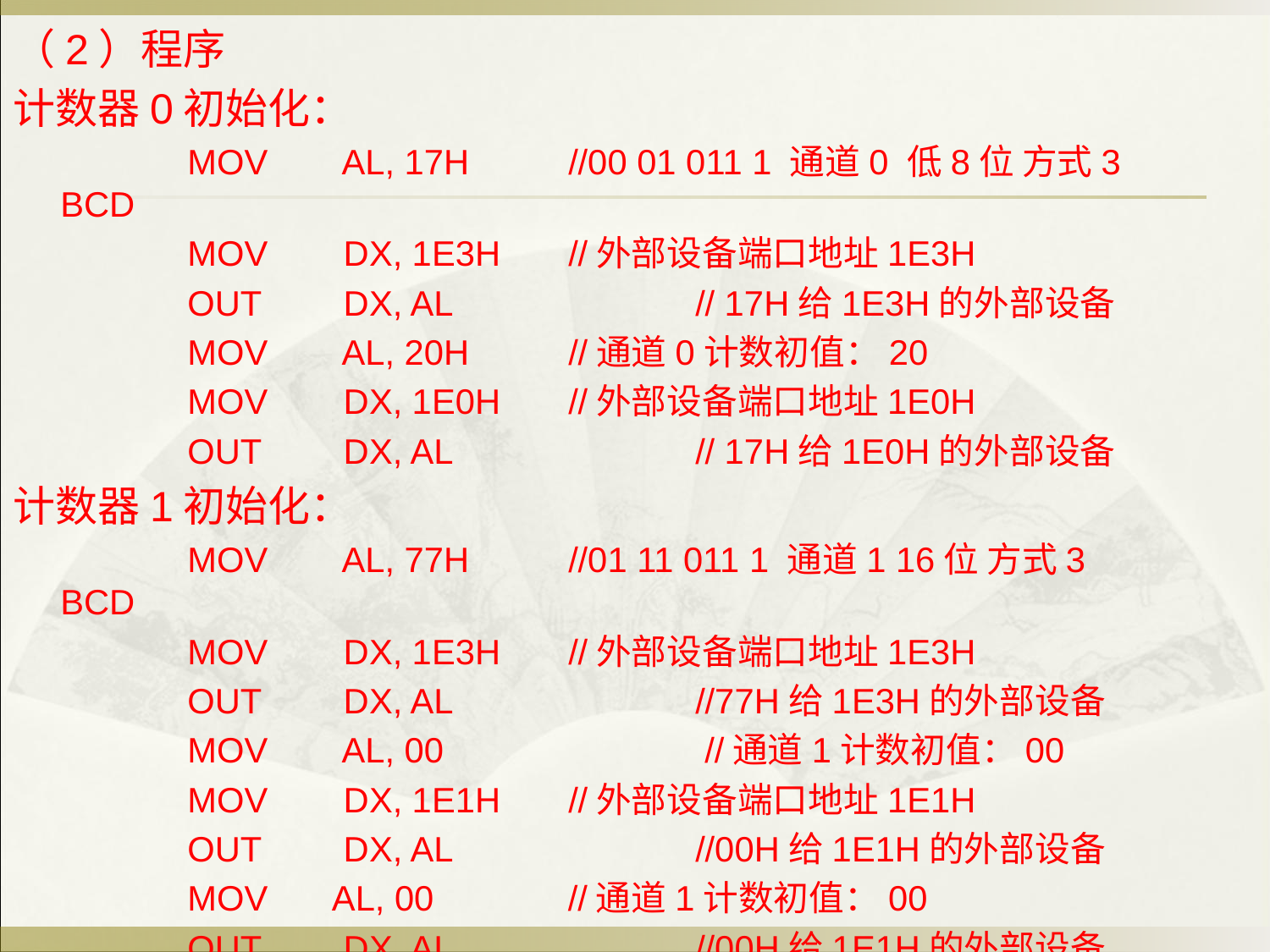

（2）程序
计数器0初始化：
		MOV	   AL, 17H	//00 01 011 1 通道0 低8位 方式3 BCD
		MOV	   DX, 1E3H	//外部设备端口地址1E3H
		OUT	   DX, AL		// 17H给1E3H的外部设备
		MOV	   AL, 20H	//通道0计数初值：20
		MOV	   DX, 1E0H	//外部设备端口地址1E0H
		OUT	   DX, AL		// 17H给1E0H的外部设备
计数器1初始化：
		MOV	   AL, 77H	//01 11 011 1 通道1 16位 方式3 BCD
		MOV	   DX, 1E3H	//外部设备端口地址1E3H
		OUT	   DX, AL		//77H给1E3H的外部设备
		MOV	   AL, 00	              //通道1计数初值：00
		MOV	   DX, 1E1H	//外部设备端口地址1E1H
		OUT	   DX, AL		//00H给1E1H的外部设备
	 	MOV	  AL, 00	             //通道1计数初值：00
		OUT	   DX, AL		//00H给1E1H的外部设备